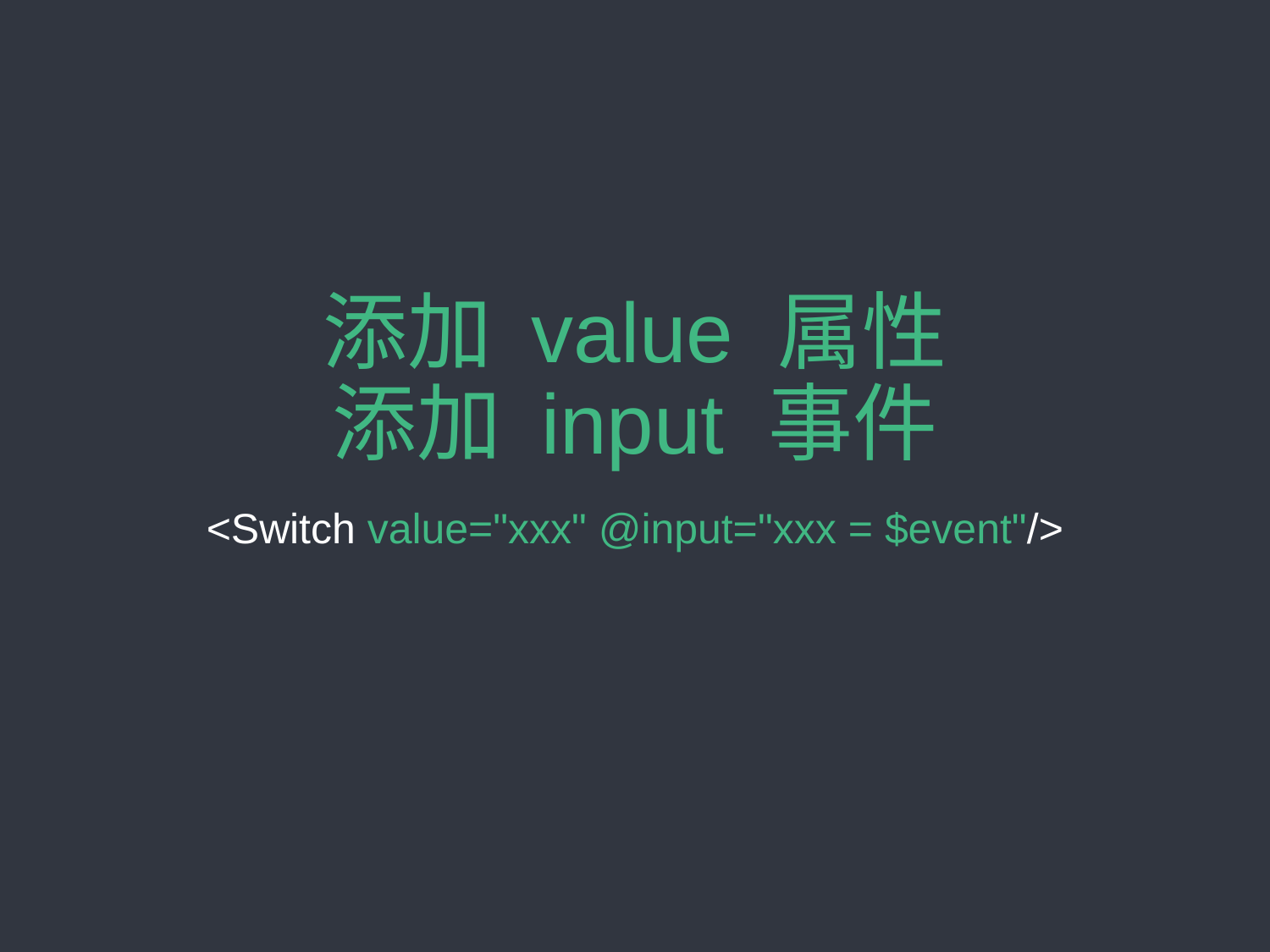

# 添加 value 属性 添加 input 事件
<Switch value="xxx" @input="xxx = $event"/>